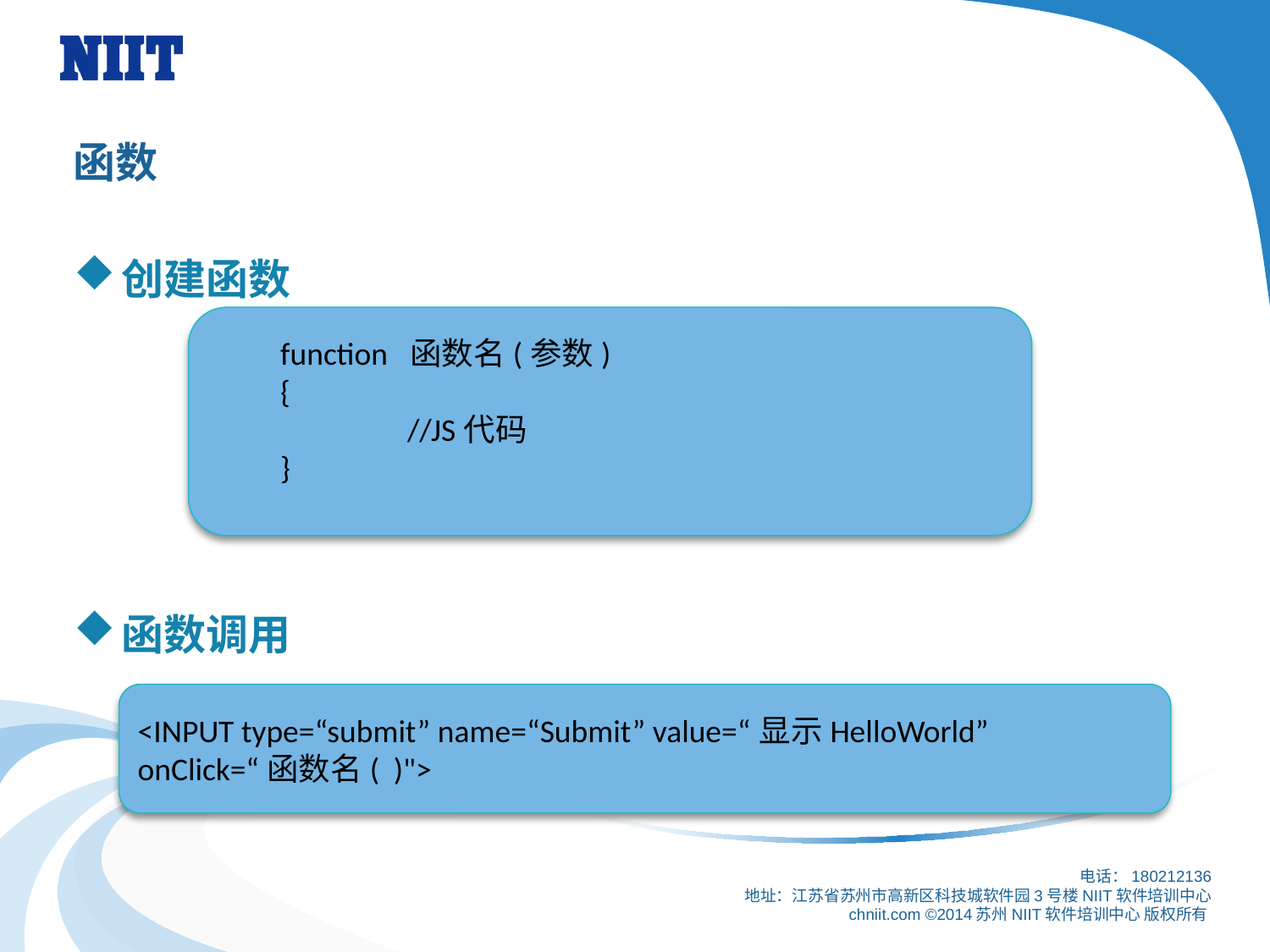

# 函数
创建函数

函数调用

function  函数名(参数)
{
	//JS代码
}
<INPUT type=“submit” name=“Submit” value=“显示HelloWorld” onClick=“函数名(  )">